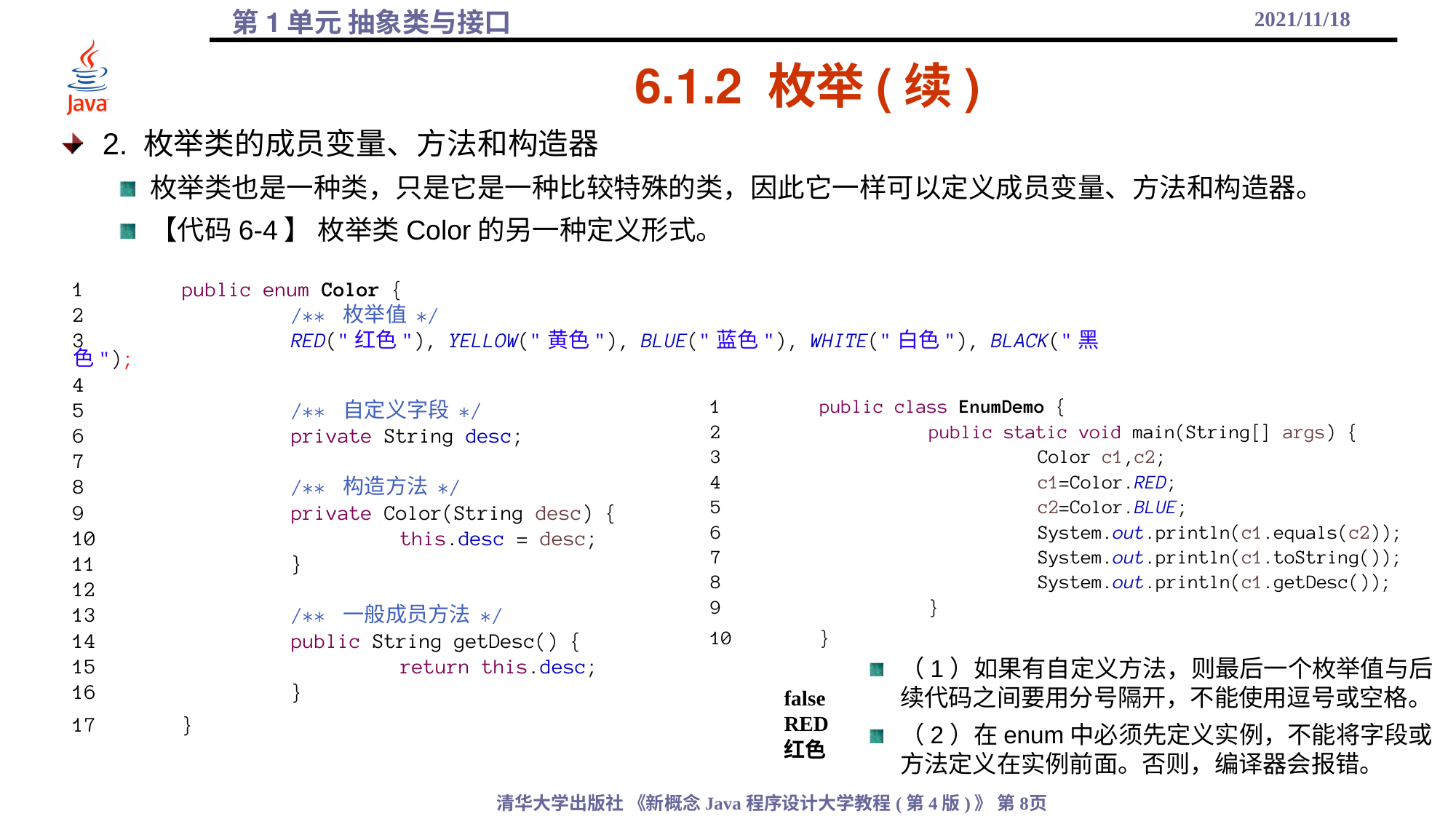

2021/11/18
# 6.1.2 枚举(续)
2. 枚举类的成员变量、方法和构造器
枚举类也是一种类，只是它是一种比较特殊的类，因此它一样可以定义成员变量、方法和构造器。
【代码6-4】 枚举类Color的另一种定义形式。
1	public enum Color {
2		/** 枚举值 */
3		RED("红色"), YELLOW("黄色"), BLUE("蓝色"), WHITE("白色"), BLACK("黑色");
4
5		/** 自定义字段 */
6		private String desc;
7
8		/** 构造方法 */
9		private Color(String desc) {
10			this.desc = desc;
11		}
12
13		/** 一般成员方法 */
14		public String getDesc() {
15			return this.desc;
16		}
17	}
1	public class EnumDemo {
2		public static void main(String[] args) {
3			Color c1,c2;
4			c1=Color.RED;
5			c2=Color.BLUE;
6			System.out.println(c1.equals(c2));
7			System.out.println(c1.toString());
8			System.out.println(c1.getDesc());
9		}
10	}
（1）如果有自定义方法，则最后一个枚举值与后续代码之间要用分号隔开，不能使用逗号或空格。
（2）在enum中必须先定义实例，不能将字段或方法定义在实例前面。否则，编译器会报错。

false
RED
红色